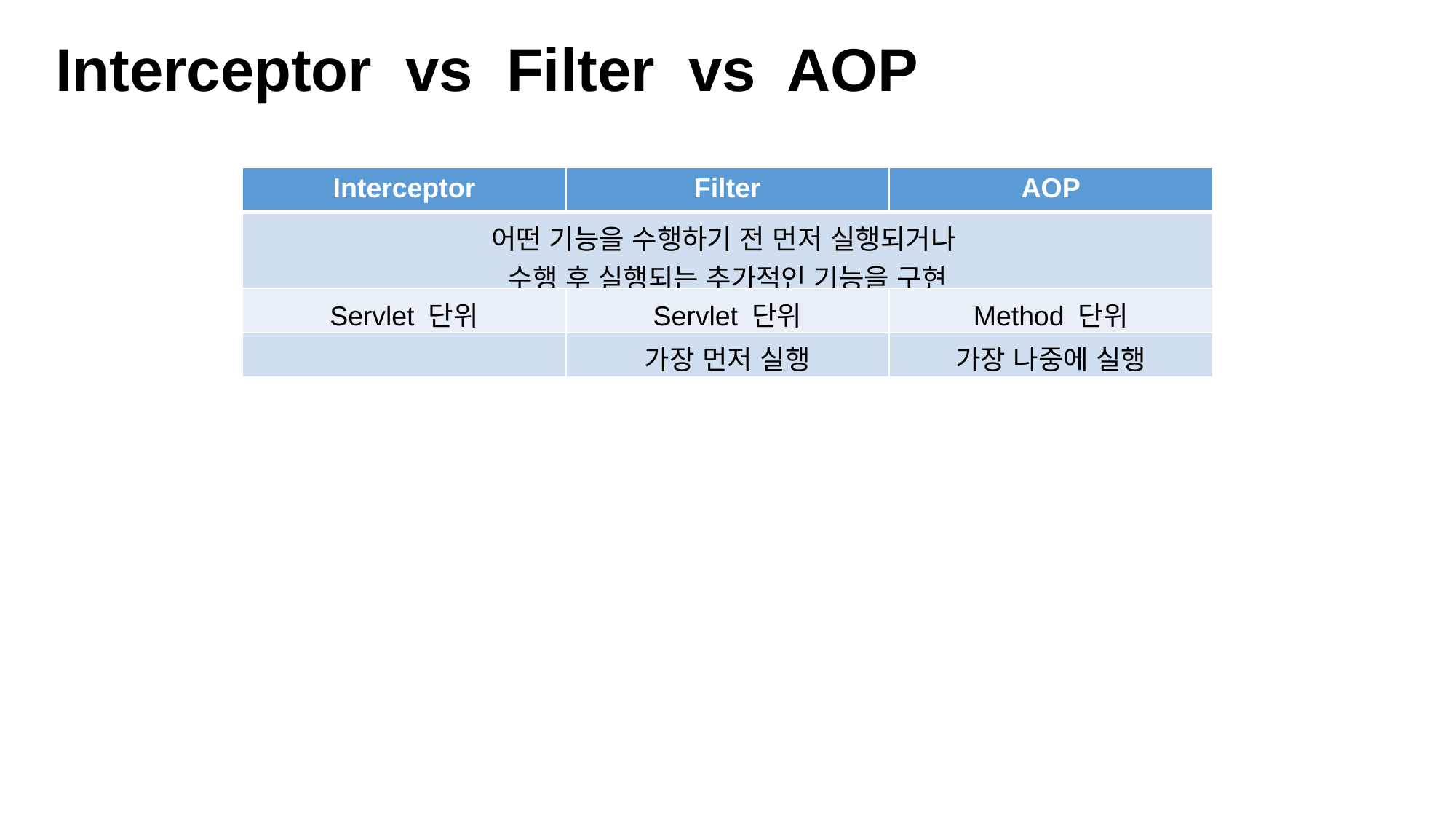

Interceptor  vs  Filter  vs  AOP
| Interceptor | Filter | AOP |
| --- | --- | --- |
| 어떤 기능을 수행하기 전 먼저 실행되거나 수행 후 실행되는 추가적인 기능을 구현 |  |  |
| Servlet 단위 | Servlet 단위 | Method 단위 |
|  | 가장 먼저 실행 | 가장 나중에 실행 |